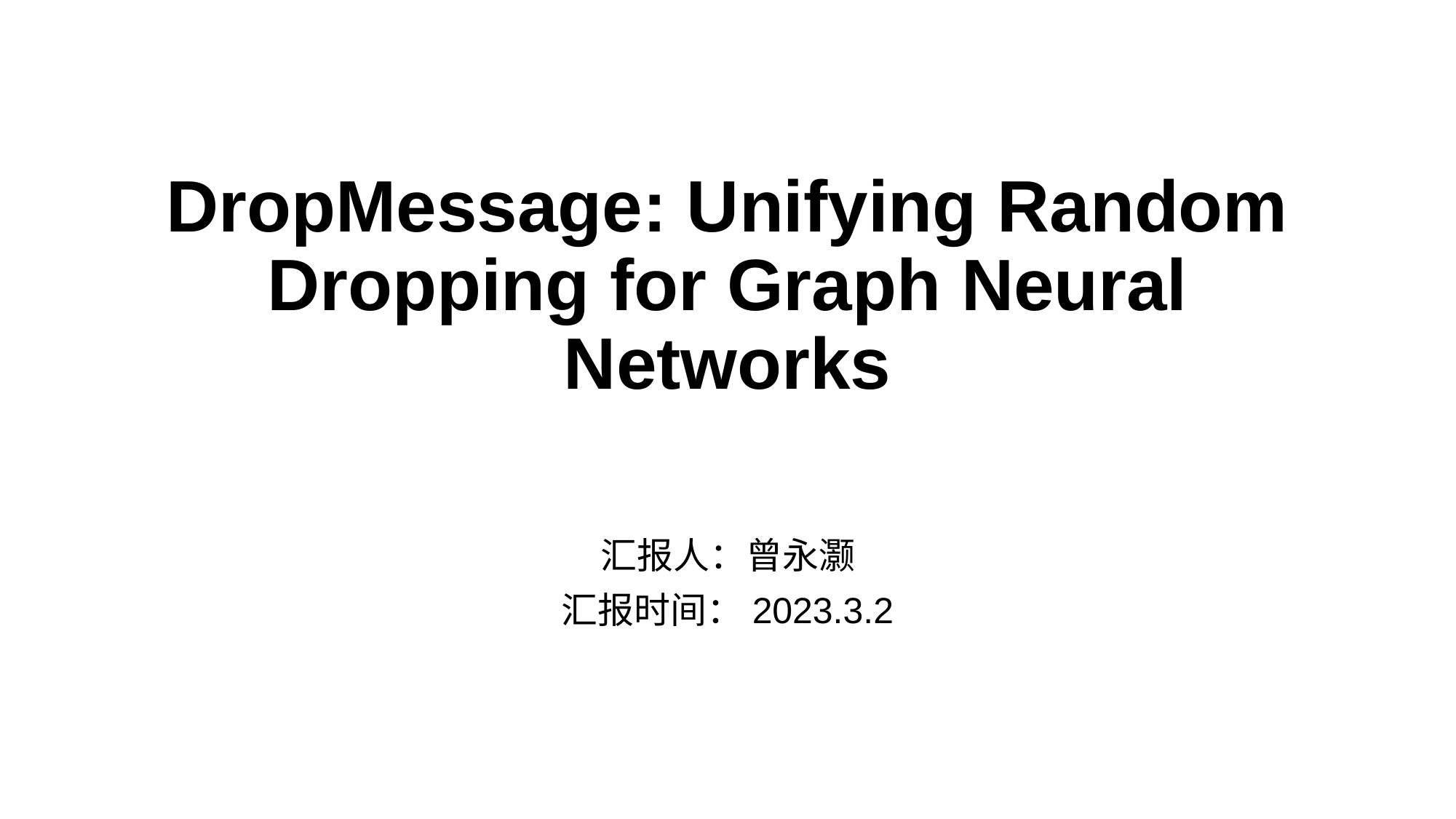

# DropMessage: Unifying Random Dropping for Graph Neural Networks
汇报人：曾永灏
汇报时间：2023.3.2